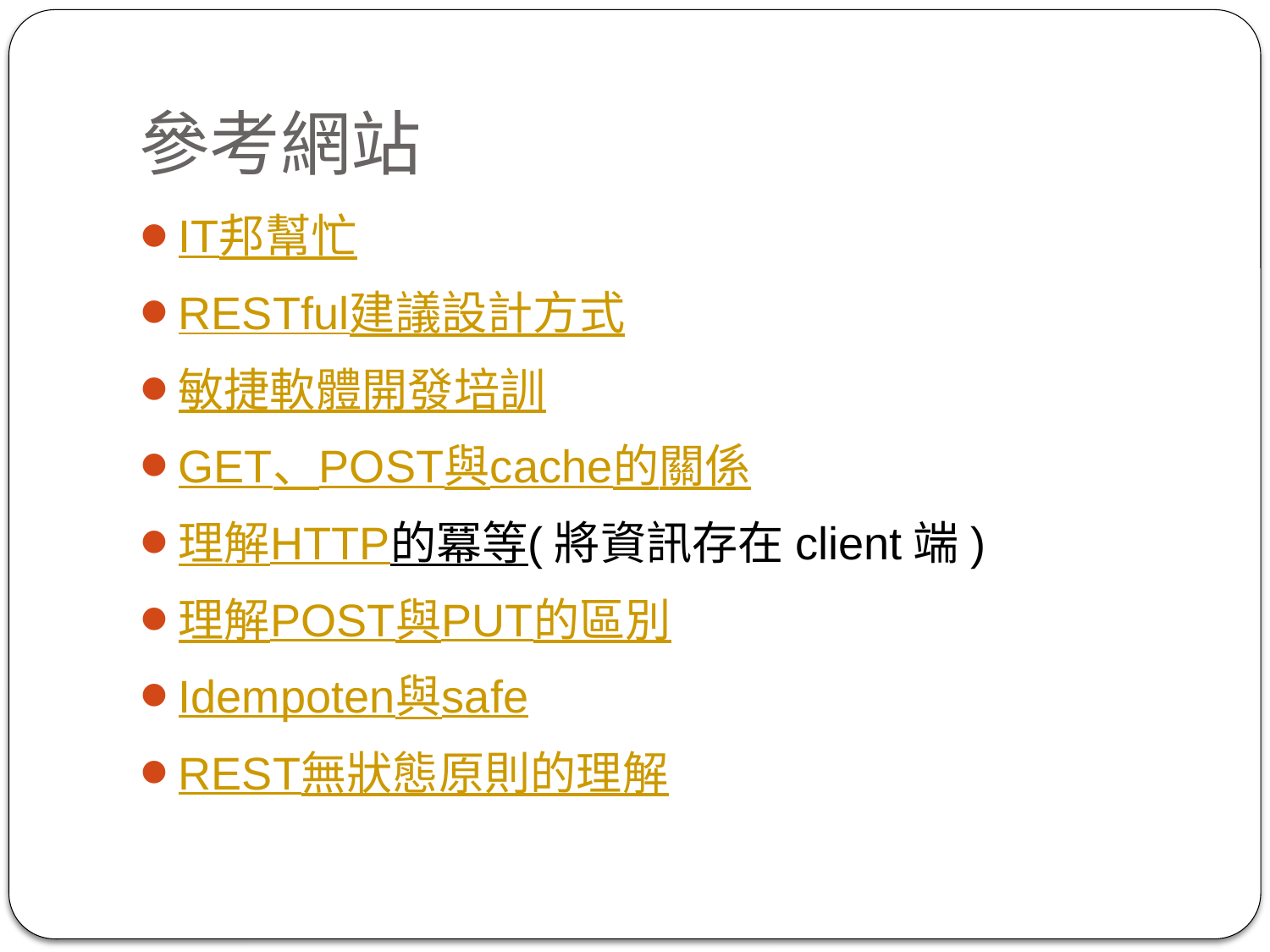

# 參考網站
IT邦幫忙
RESTful建議設計方式
敏捷軟體開發培訓
GET、POST與cache的關係
理解HTTP的冪等(將資訊存在client端)
理解POST與PUT的區別
Idempoten與safe
REST無狀態原則的理解